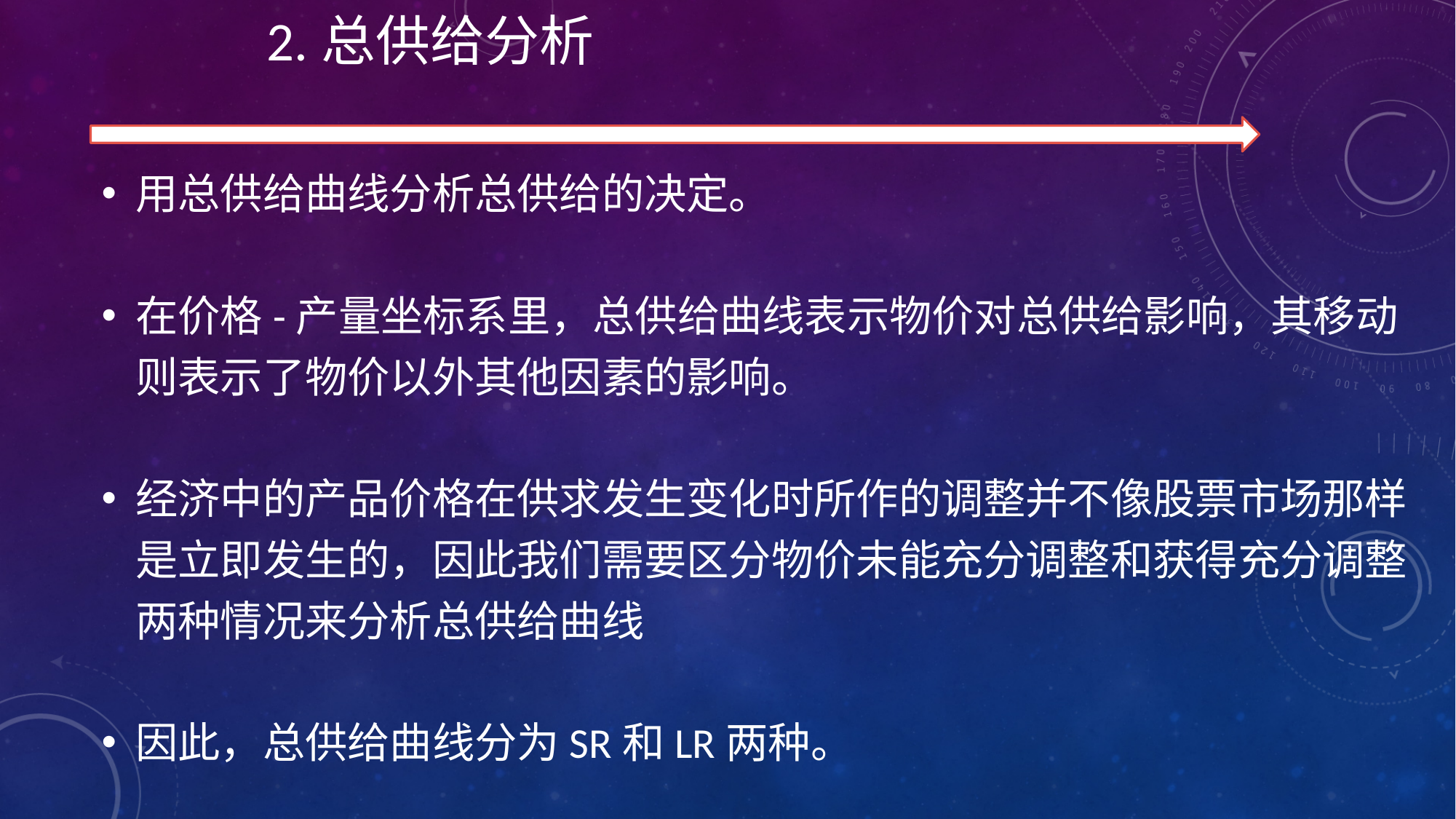

# 2.总供给分析

用总供给曲线分析总供给的决定。

在价格-产量坐标系里，总供给曲线表示物价对总供给影响，其移动则表示了物价以外其他因素的影响。

经济中的产品价格在供求发生变化时所作的调整并不像股票市场那样是立即发生的，因此我们需要区分物价未能充分调整和获得充分调整两种情况来分析总供给曲线

因此，总供给曲线分为SR和LR两种。